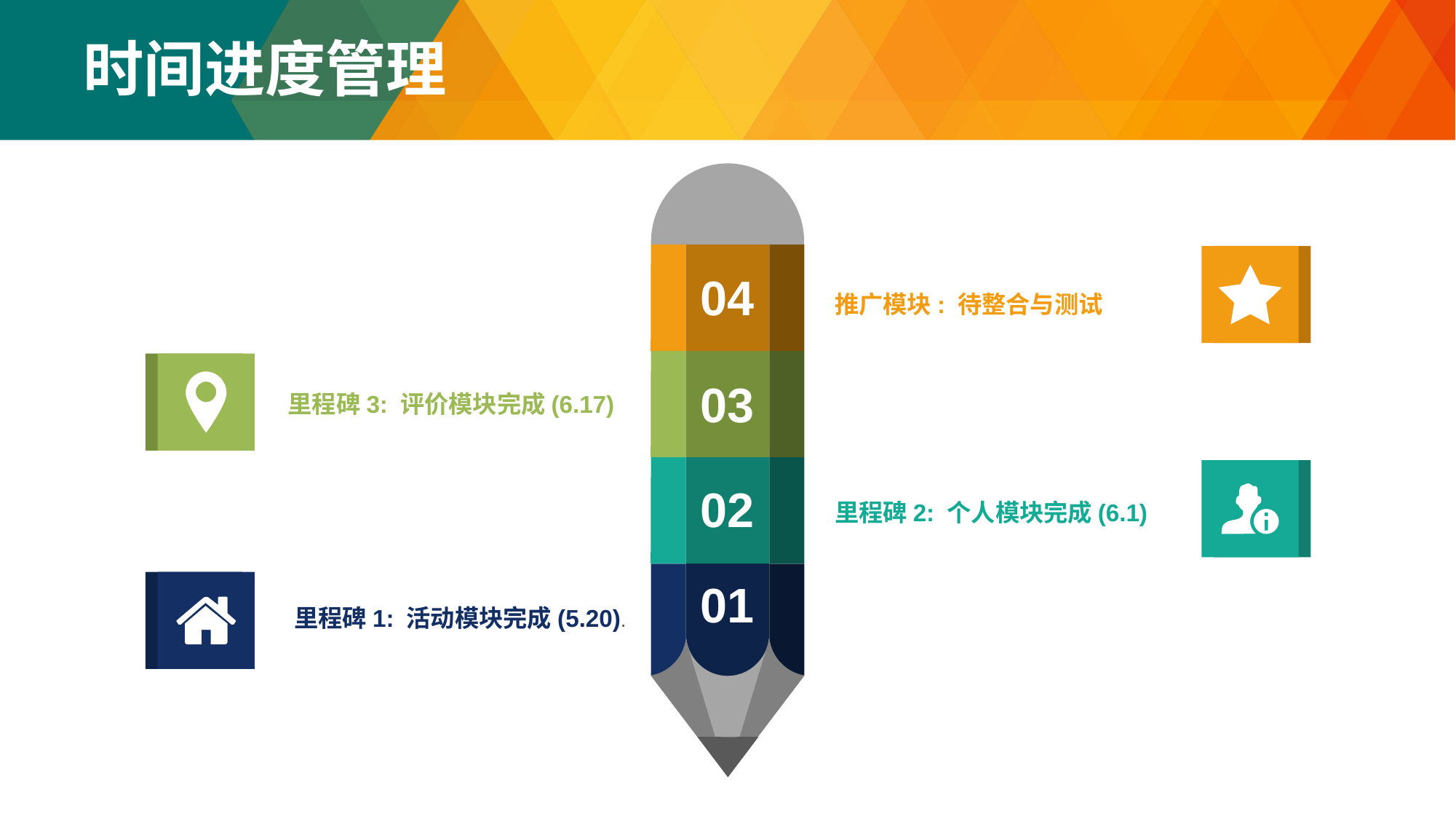

时间进度管理

04

推广模块: 待整合与测试

03

里程碑3: 评价模块完成(6.17)

02

里程碑2: 个人模块完成(6.1)

01

里程碑1: 活动模块完成(5.20).